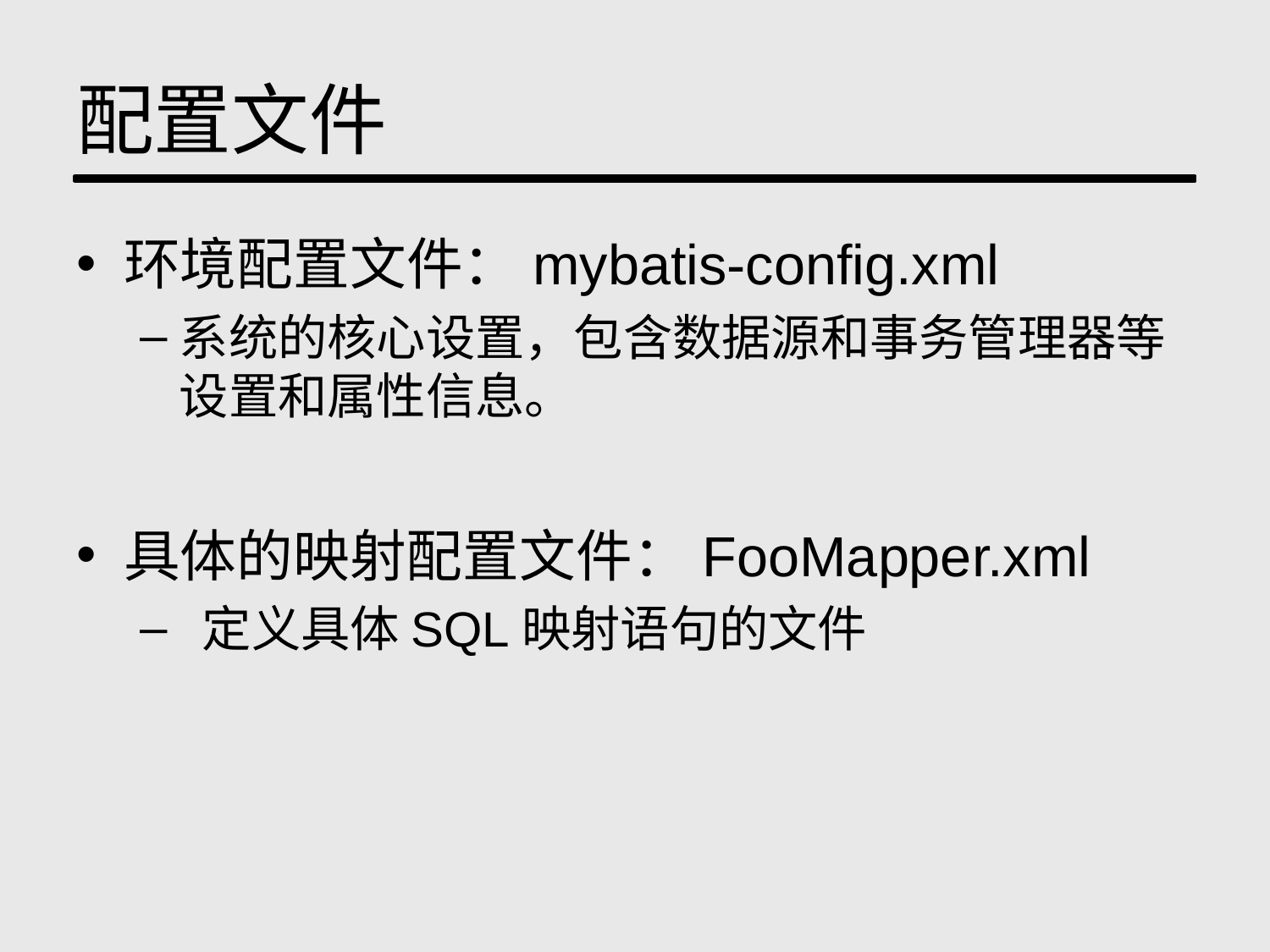

# 配置文件
环境配置文件：mybatis-config.xml
系统的核心设置，包含数据源和事务管理器等设置和属性信息。

具体的映射配置文件：FooMapper.xml
 定义具体SQL映射语句的文件